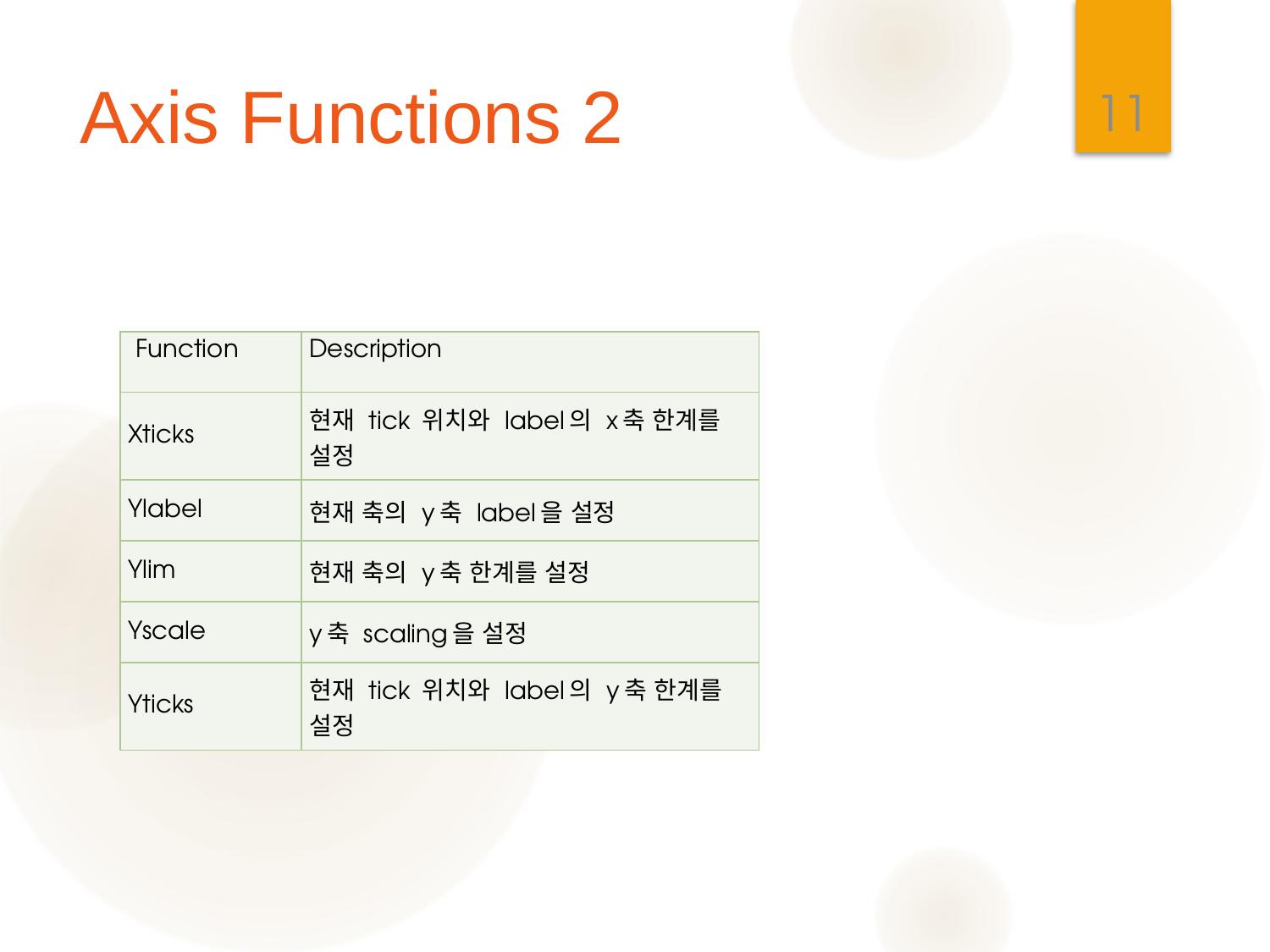

11
# Axis Functions 2
| Function | Description |
| --- | --- |
| Xticks | 현재 tick 위치와 label의 x축 한계를 설정 |
| Ylabel | 현재 축의 y축 label을 설정 |
| Ylim | 현재 축의 y축 한계를 설정 |
| Yscale | y축 scaling을 설정 |
| Yticks | 현재 tick 위치와 label의 y축 한계를 설정 |